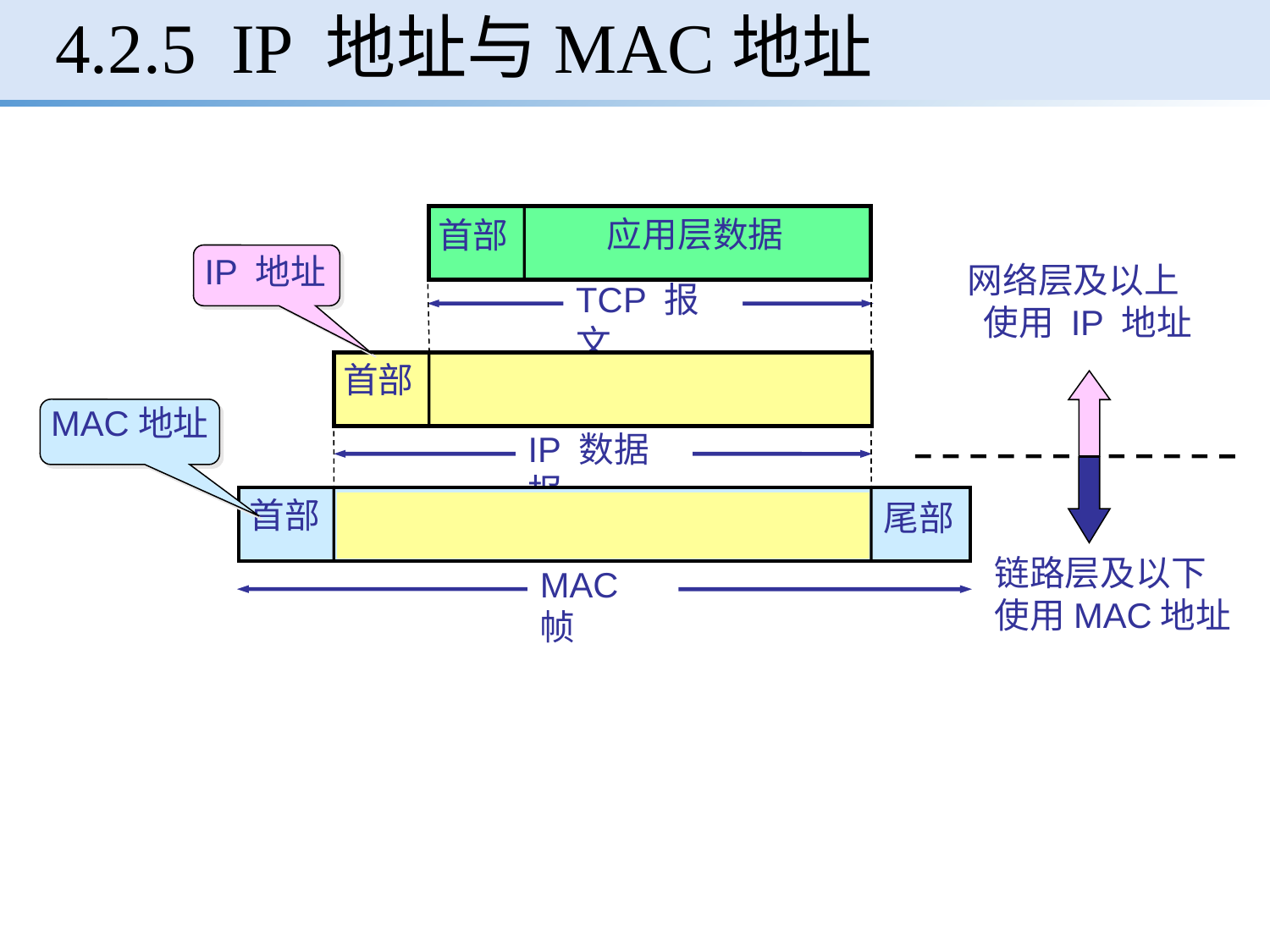

# 4.2.5  IP 地址与MAC地址

应用层数据
首部
IP 地址

网络层及以上
 使用 IP 地址

TCP 报文

首部

MAC地址

链路层及以下
使用MAC地址
IP 数据报

首部

尾部

MAC 帧